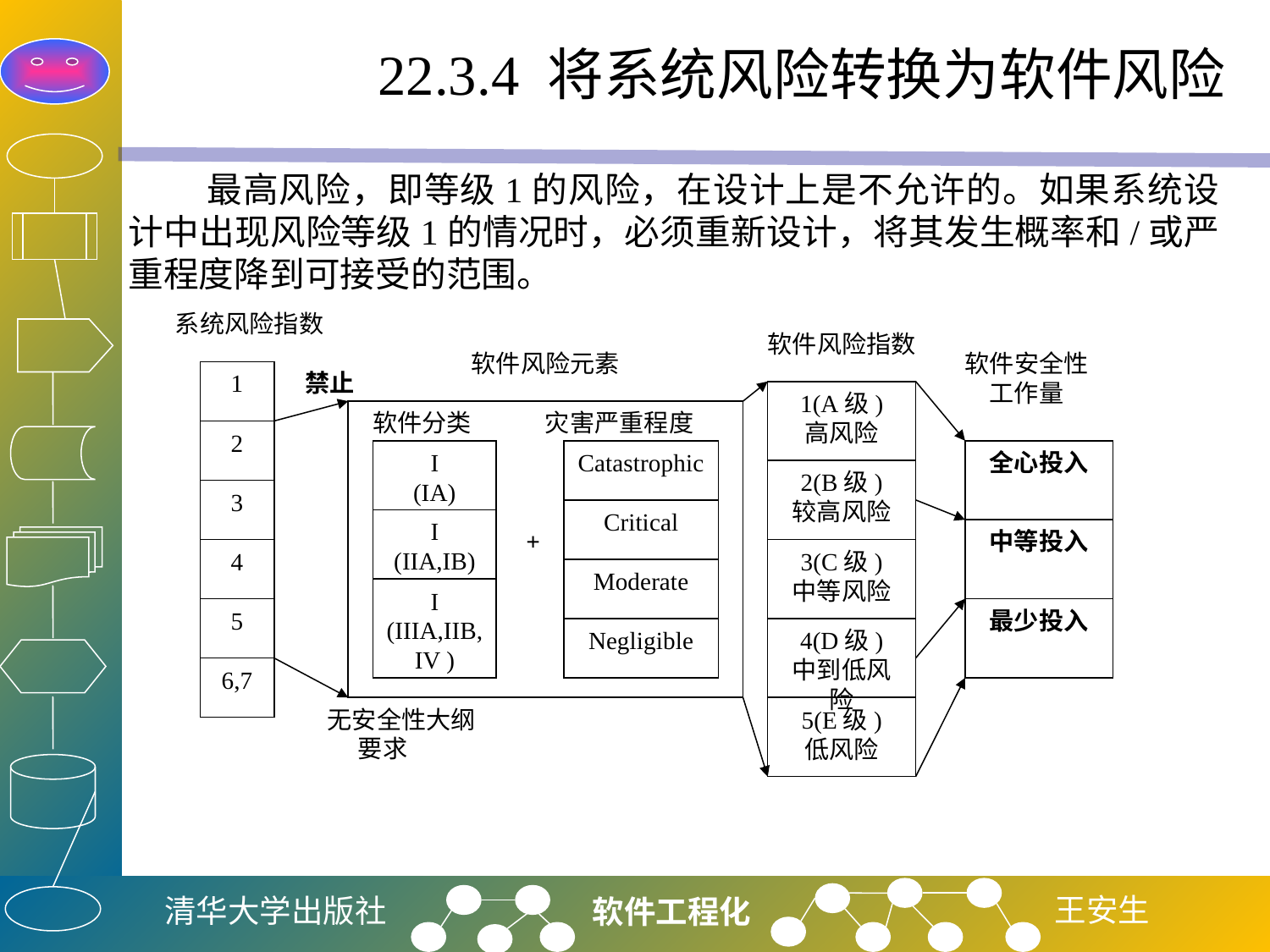

# 22.3.4 将系统风险转换为软件风险
        最高风险，即等级1的风险，在设计上是不允许的。如果系统设计中出现风险等级1的情况时，必须重新设计，将其发生概率和/或严重程度降到可接受的范围。
系统风险指数

软件风险指数
软件风险元素
软件安全性
工作量
1
禁止

1(A级)
高风险

软件分类

灾害严重程度
2
I
(IA)
Catastrophic
全心投入
2(B级)
较高风险
3
Critical

I
(IIA,IB)
+
中等投入
4
3(C级)
中等风险
Moderate
I
(IIIA,IIB,IV )
5

最少投入
Negligible
4(D级)
中到低风险
6,7

无安全性大纲要求

5(E级)
低风险